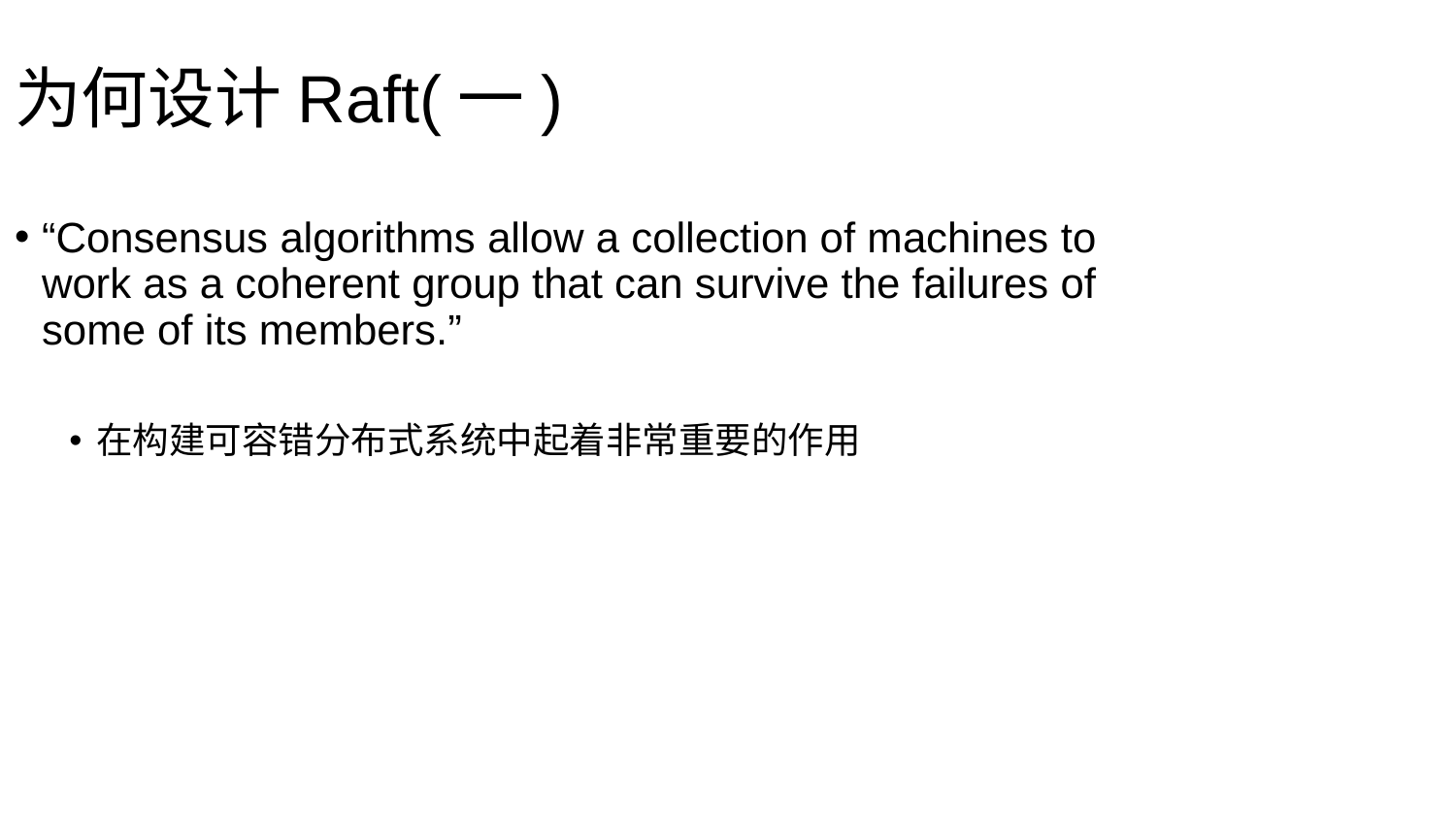

为何设计Raft(一)
“Consensus algorithms allow a collection of machines to work as a coherent group that can survive the failures of some of its members.”

在构建可容错分布式系统中起着非常重要的作用